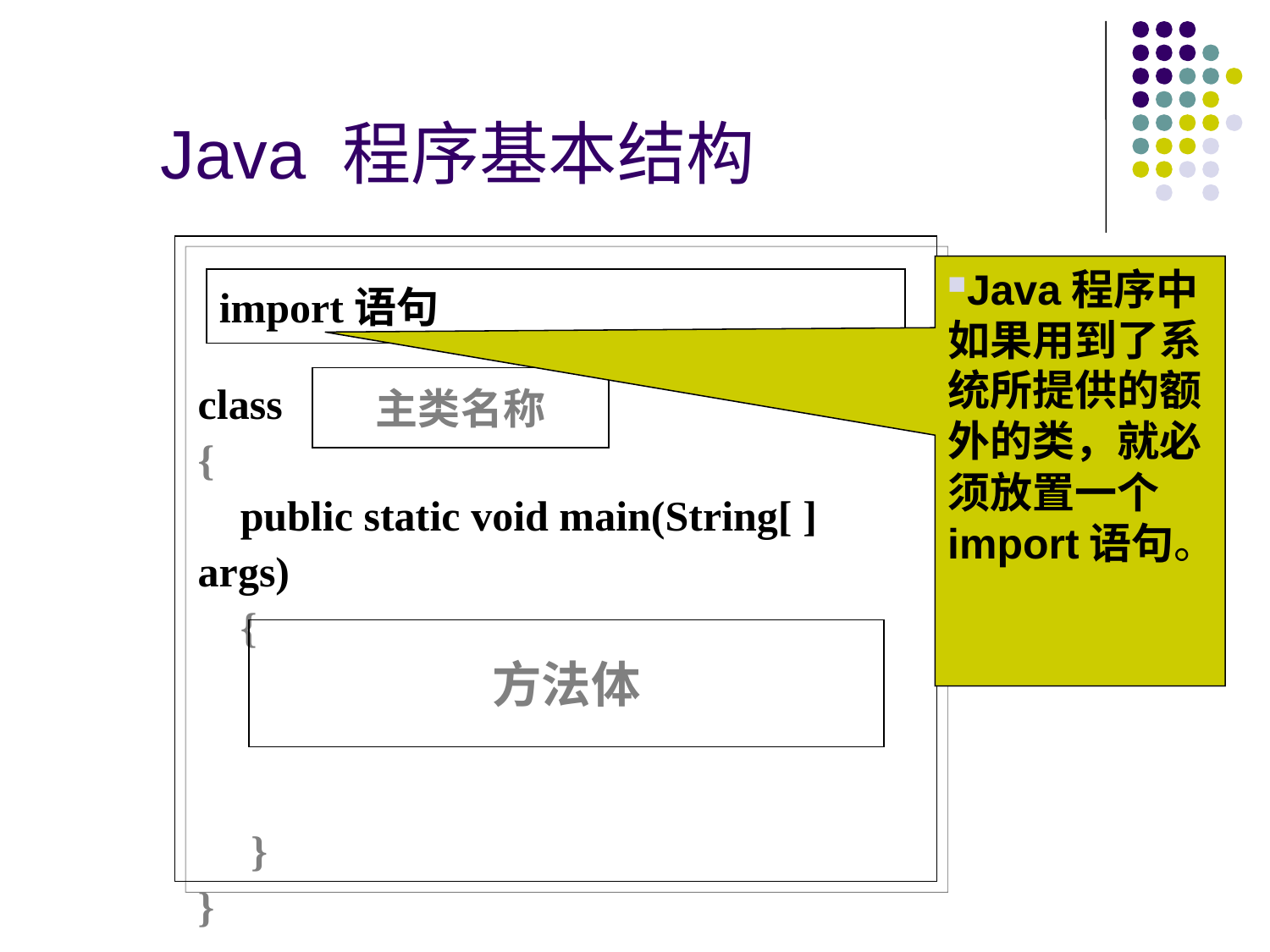

# Java 程序基本结构

import语句
class
{
    public static void main(String[ ] args)
    {

     }
}
主类名称
方法体
Java程序中如果用到了系统所提供的额外的类，就必须放置一个import语句。